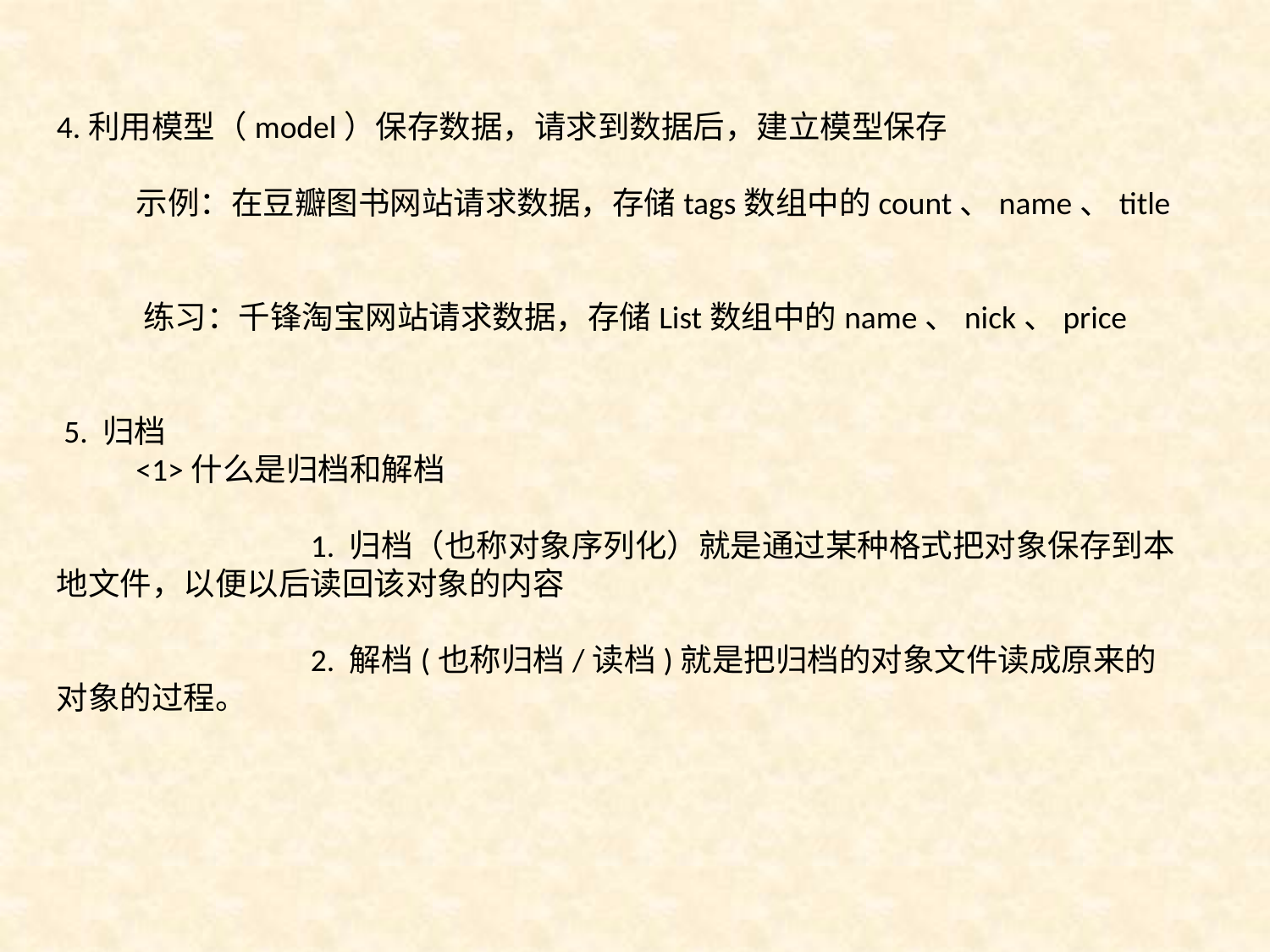

4.利用模型（model）保存数据，请求到数据后，建立模型保存

          示例：在豆瓣图书网站请求数据，存储tags数组中的count、name、title

           练习：千锋淘宝网站请求数据，存储List数组中的name、nick、price

 5. 归档
           <1>什么是归档和解档

		1. 归档（也称对象序列化）就是通过某种格式把对象保存到本地文件，以便以后读回该对象的内容

		2. 解档(也称归档/读档)就是把归档的对象文件读成原来的对象的过程。